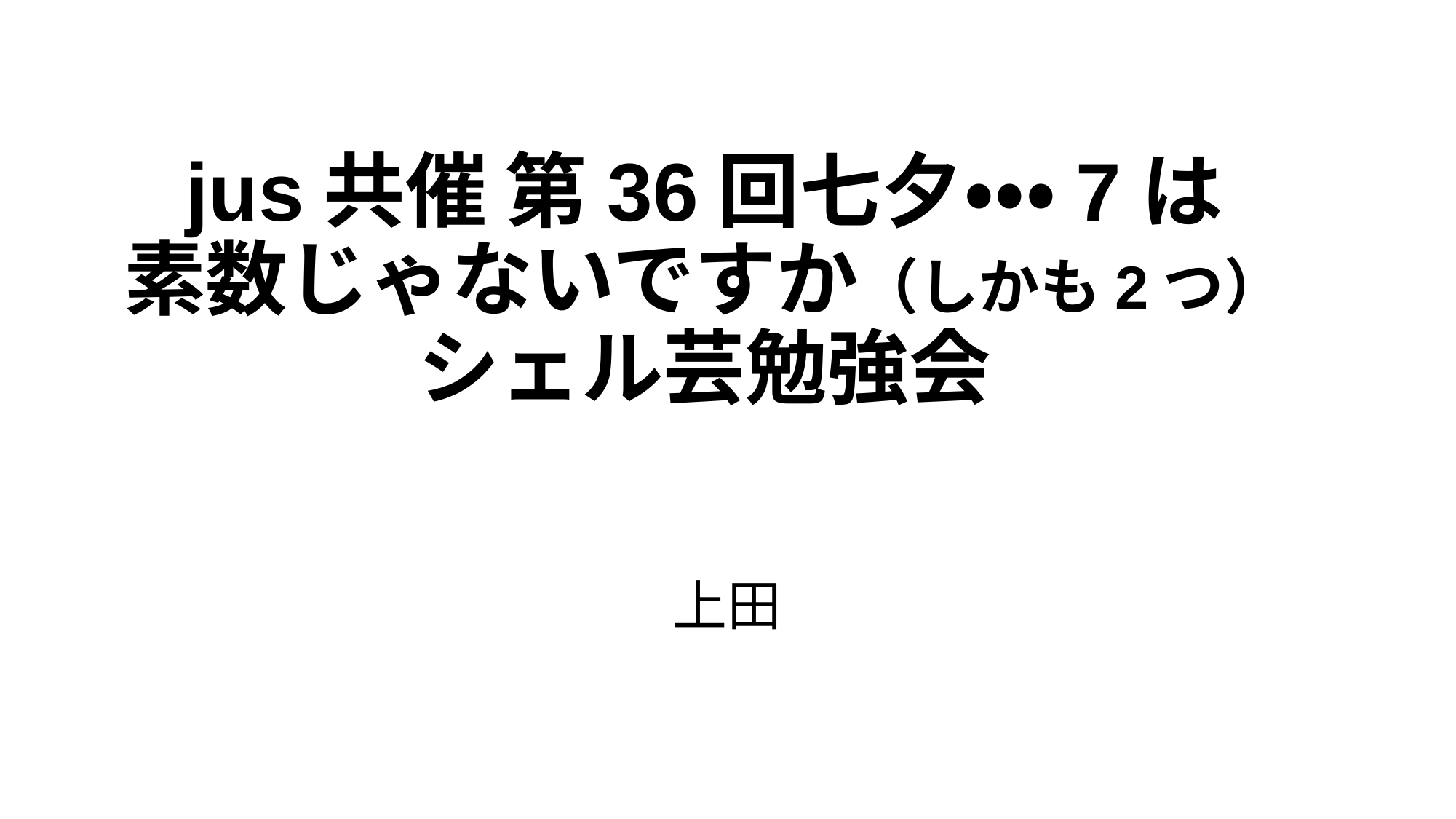

# jus共催 第36回七夕・・・7は 素数じゃないですか（しかも2つ） シェル芸勉強会
上田